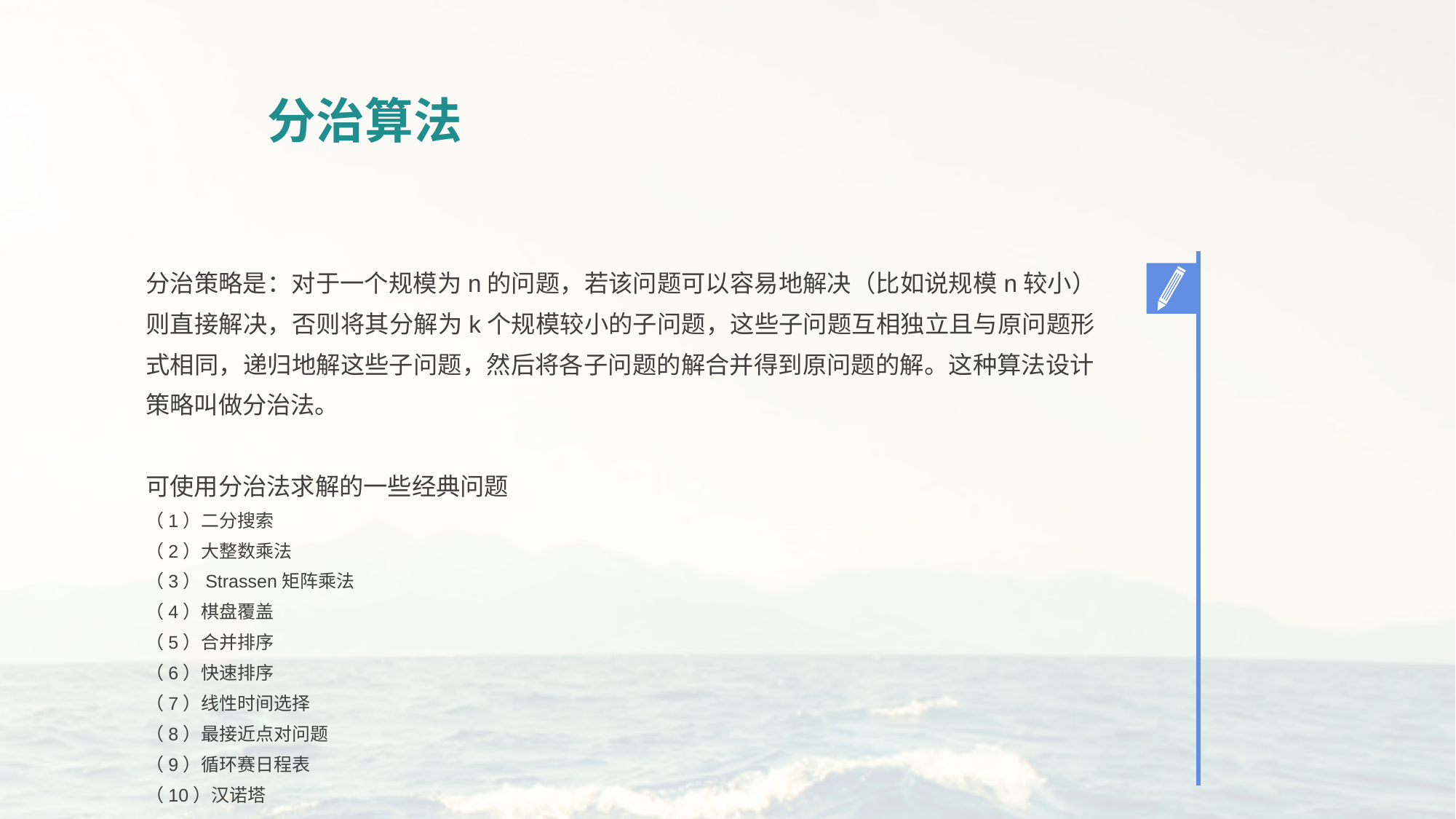

分治算法
分治策略是：对于一个规模为n的问题，若该问题可以容易地解决（比如说规模n较小）则直接解决，否则将其分解为k个规模较小的子问题，这些子问题互相独立且与原问题形式相同，递归地解这些子问题，然后将各子问题的解合并得到原问题的解。这种算法设计策略叫做分治法。

可使用分治法求解的一些经典问题
（1）二分搜索
（2）大整数乘法
（3）Strassen矩阵乘法
（4）棋盘覆盖
（5）合并排序
（6）快速排序
（7）线性时间选择
（8）最接近点对问题
（9）循环赛日程表
（10）汉诺塔